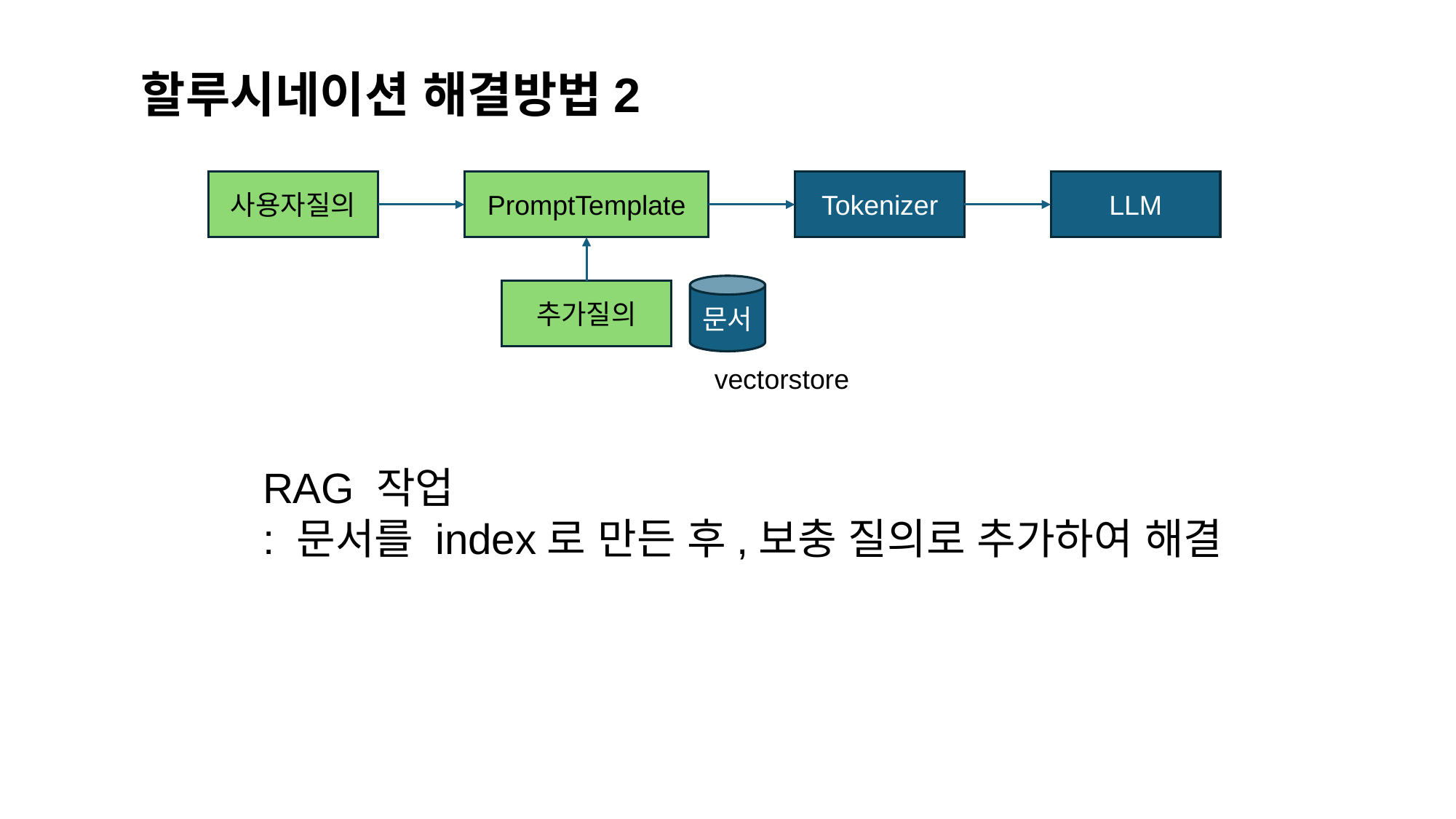

할루시네이션 해결방법2
사용자질의
PromptTemplate
Tokenizer
LLM
문서
추가질의
vectorstore
RAG 작업
: 문서를 index로 만든 후,보충 질의로 추가하여 해결